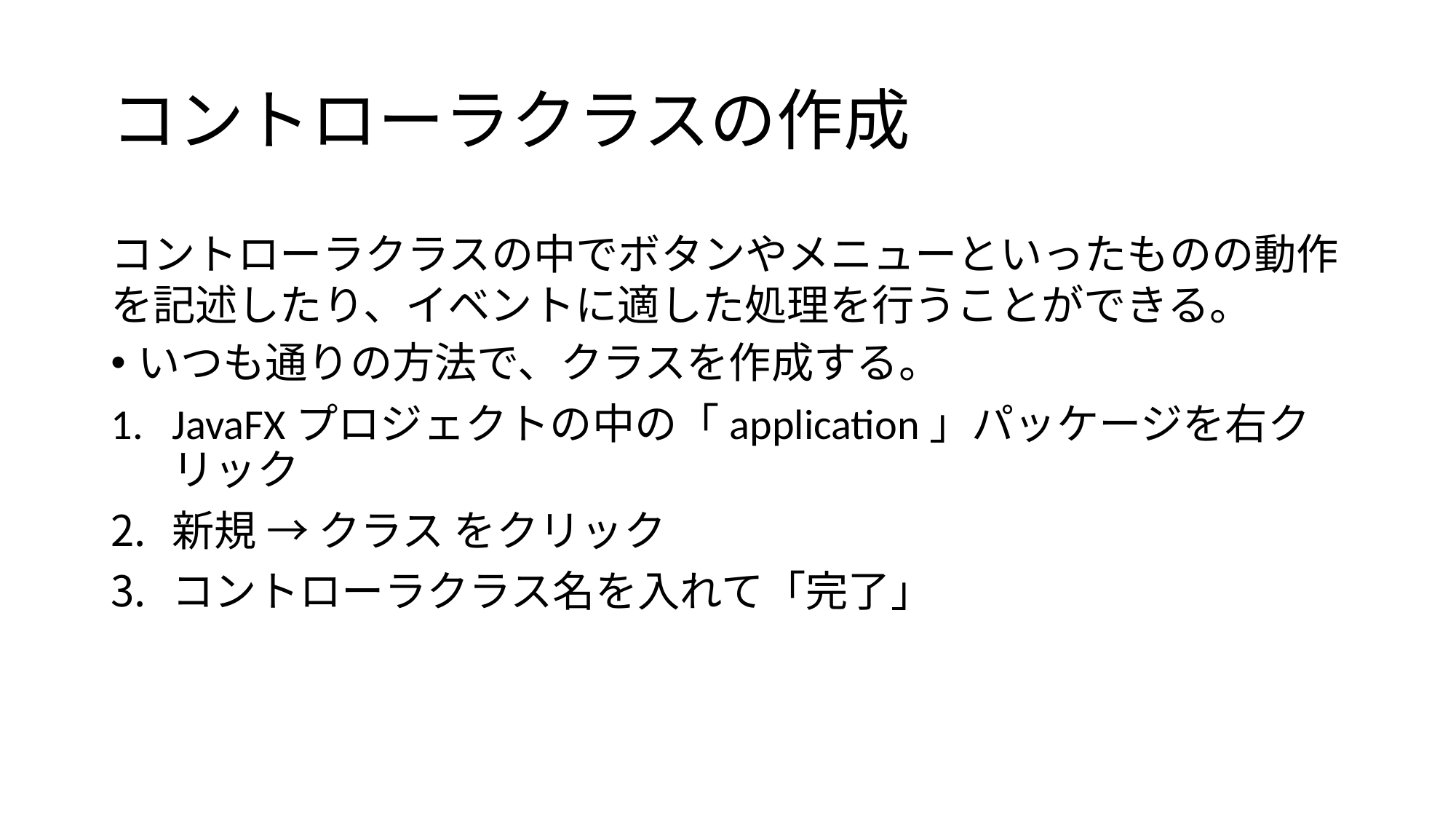

# コントローラクラスの作成
コントローラクラスの中でボタンやメニューといったものの動作を記述したり、イベントに適した処理を行うことができる。
いつも通りの方法で、クラスを作成する。
JavaFXプロジェクトの中の「application」パッケージを右クリック
新規 → クラス をクリック
コントローラクラス名を入れて「完了」